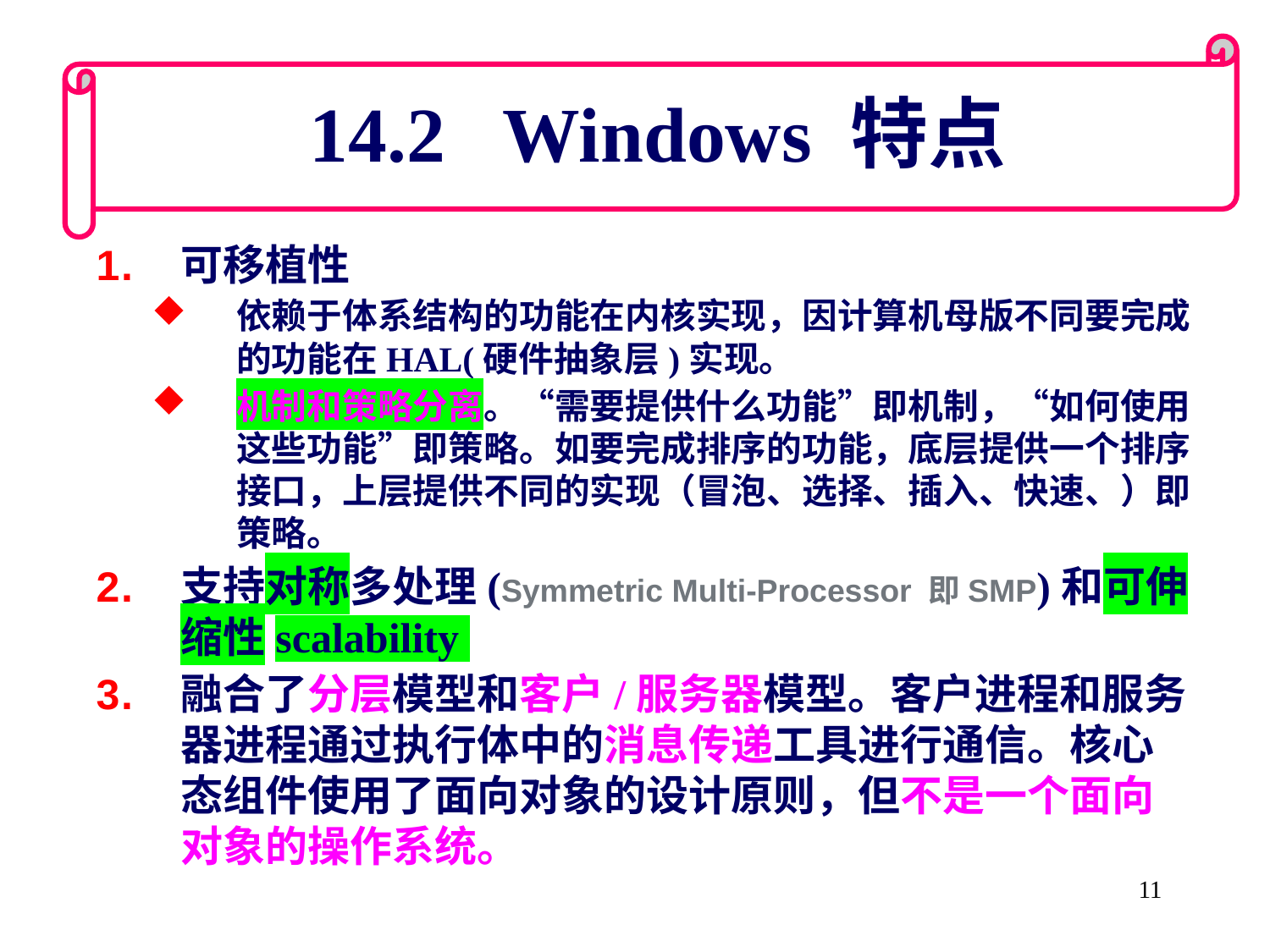

14.2   Windows 特点
可移植性
依赖于体系结构的功能在内核实现，因计算机母版不同要完成的功能在HAL(硬件抽象层)实现。
机制和策略分离。“需要提供什么功能”即机制，“如何使用这些功能”即策略。如要完成排序的功能，底层提供一个排序接口，上层提供不同的实现（冒泡、选择、插入、快速、）即策略。
支持对称多处理(Symmetric Multi-Processor 即SMP)和可伸缩性scalability
融合了分层模型和客户/服务器模型。客户进程和服务器进程通过执行体中的消息传递工具进行通信。核心态组件使用了面向对象的设计原则，但不是一个面向对象的操作系统。

11